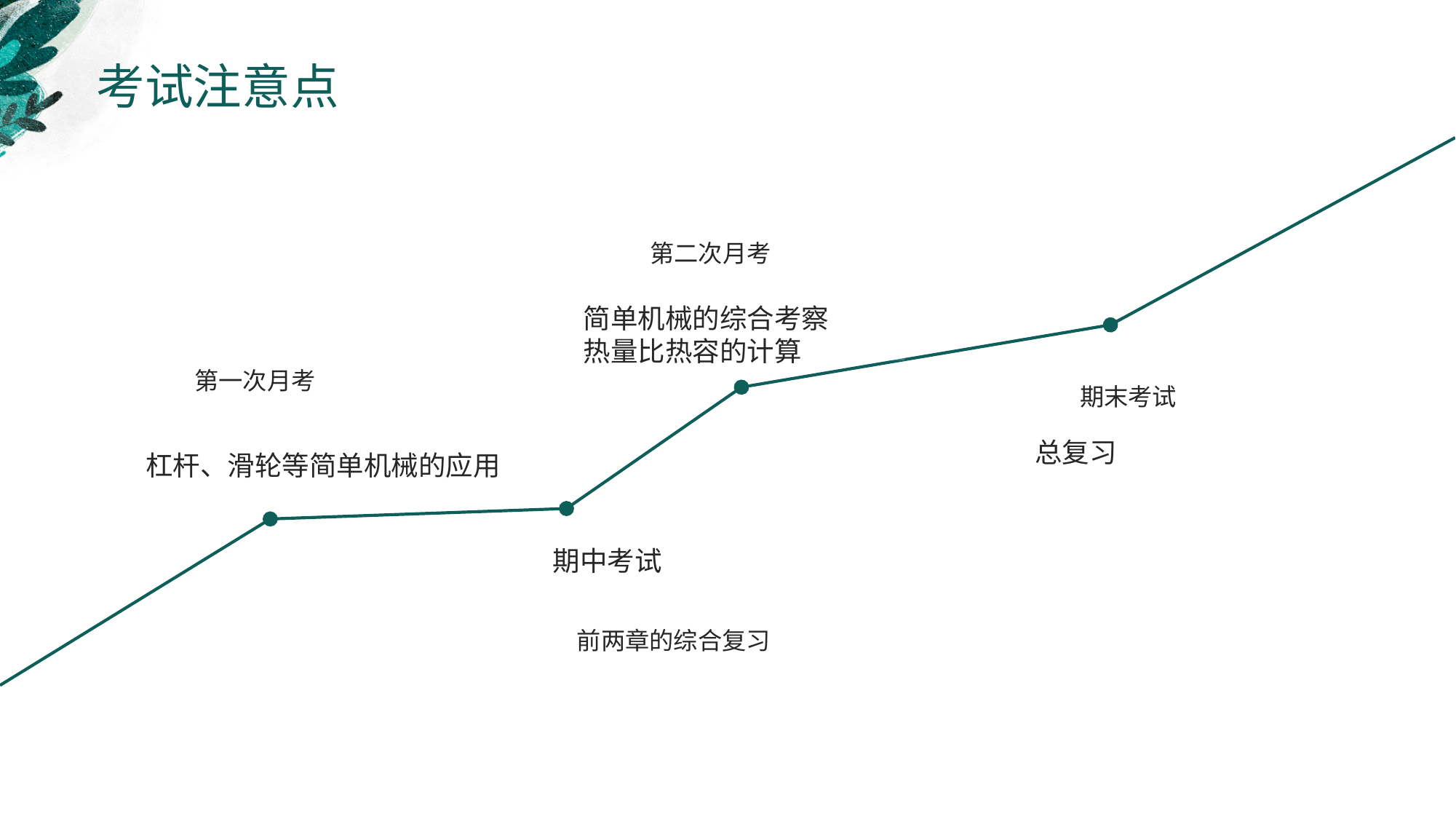

考试注意点
第二次月考
简单机械的综合考察
热量比热容的计算
总复习
杠杆、滑轮等简单机械的应用
期中考试
第一次月考
期末考试
前两章的综合复习